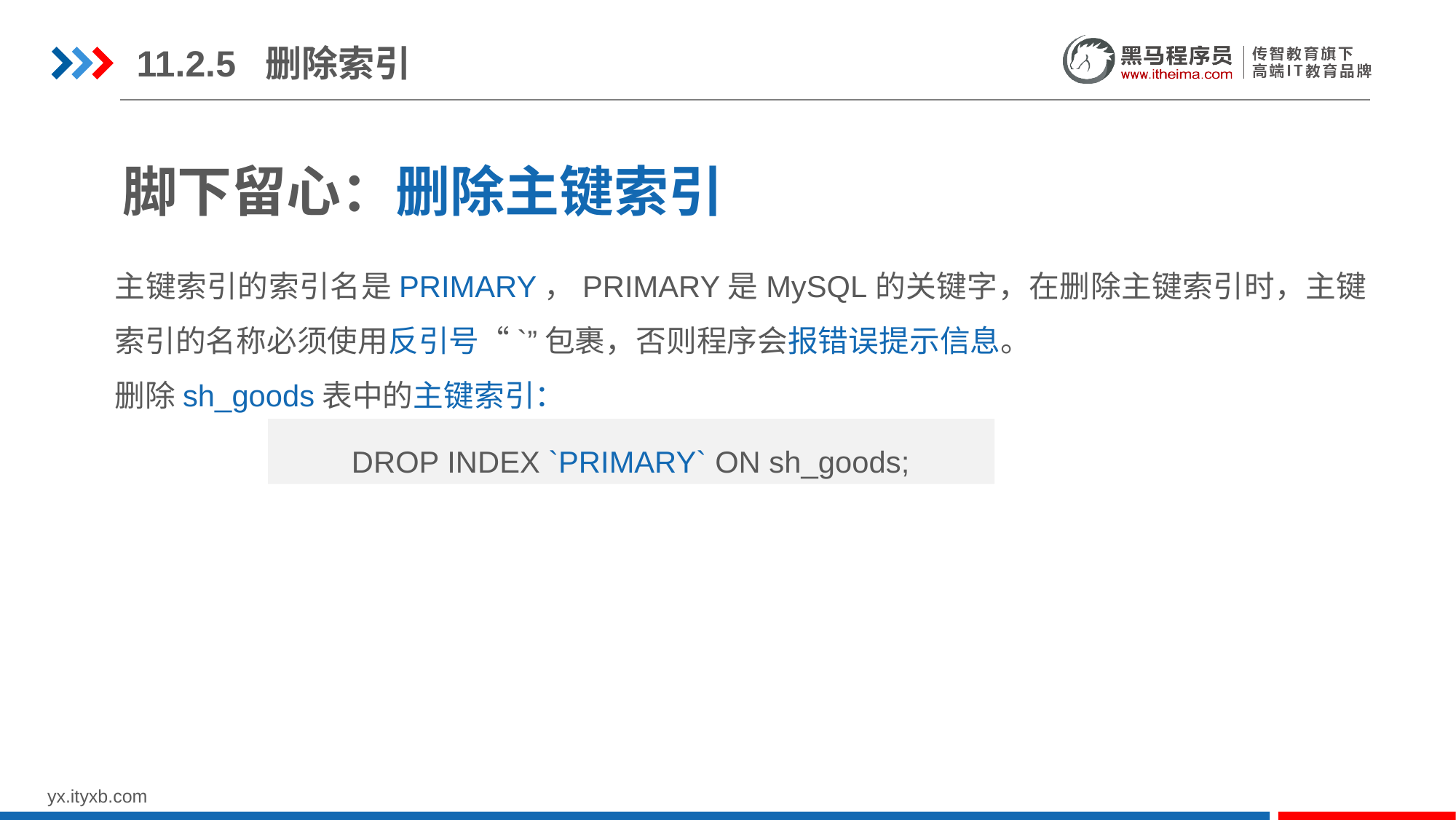

11.2.5  删除索引
脚下留心：删除主键索引
主键索引的索引名是PRIMARY，PRIMARY是MySQL的关键字，在删除主键索引时，主键索引的名称必须使用反引号“`”包裹，否则程序会报错误提示信息。
删除sh_goods表中的主键索引：
DROP INDEX `PRIMARY` ON sh_goods;